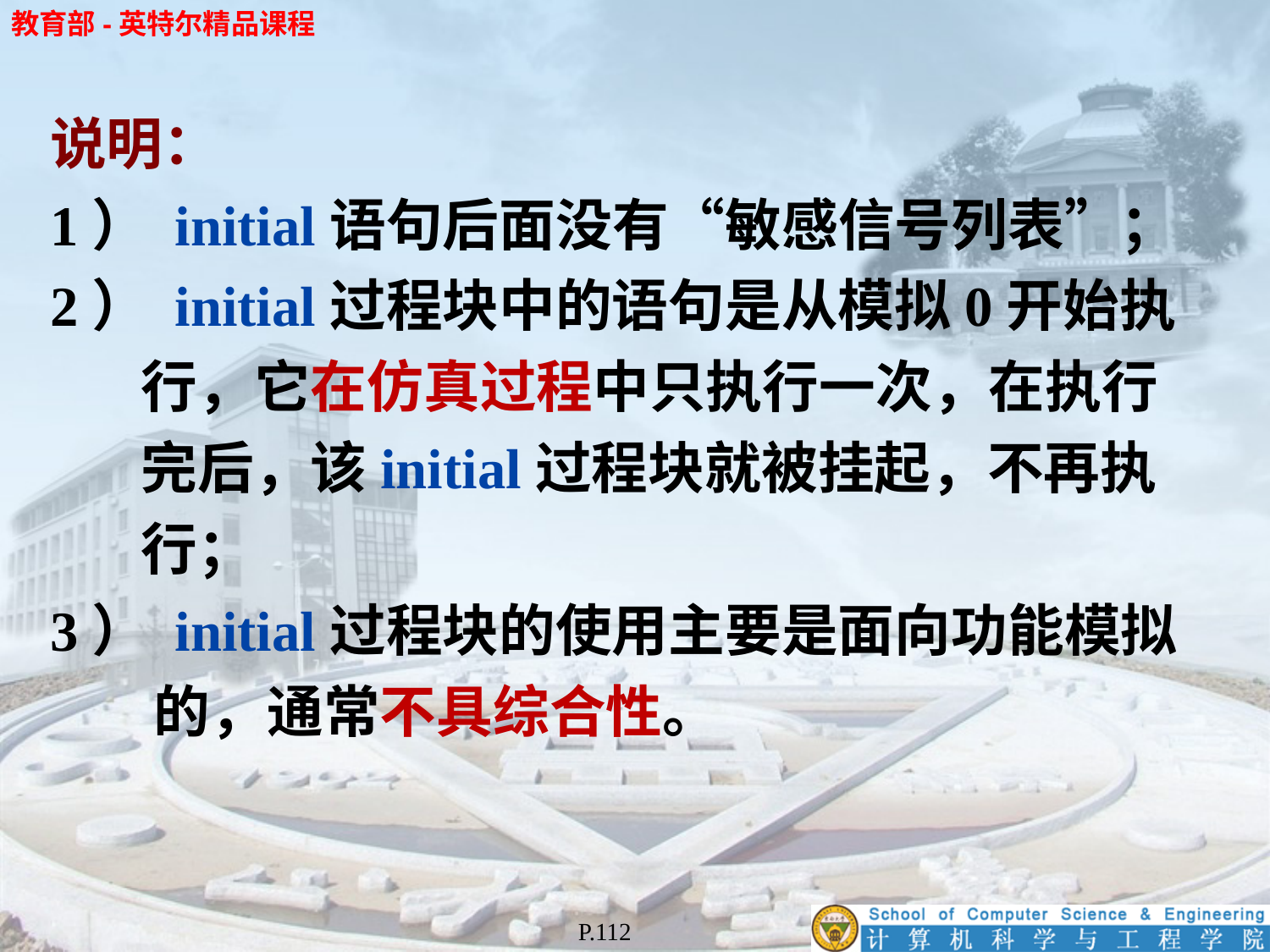

说明：
1） initial语句后面没有“敏感信号列表”；
2） initial过程块中的语句是从模拟0开始执
      行，它在仿真过程中只执行一次，在执行
      完后，该initial过程块就被挂起，不再执
      行；
3） initial过程块的使用主要是面向功能模拟
       的，通常不具综合性。
P.112